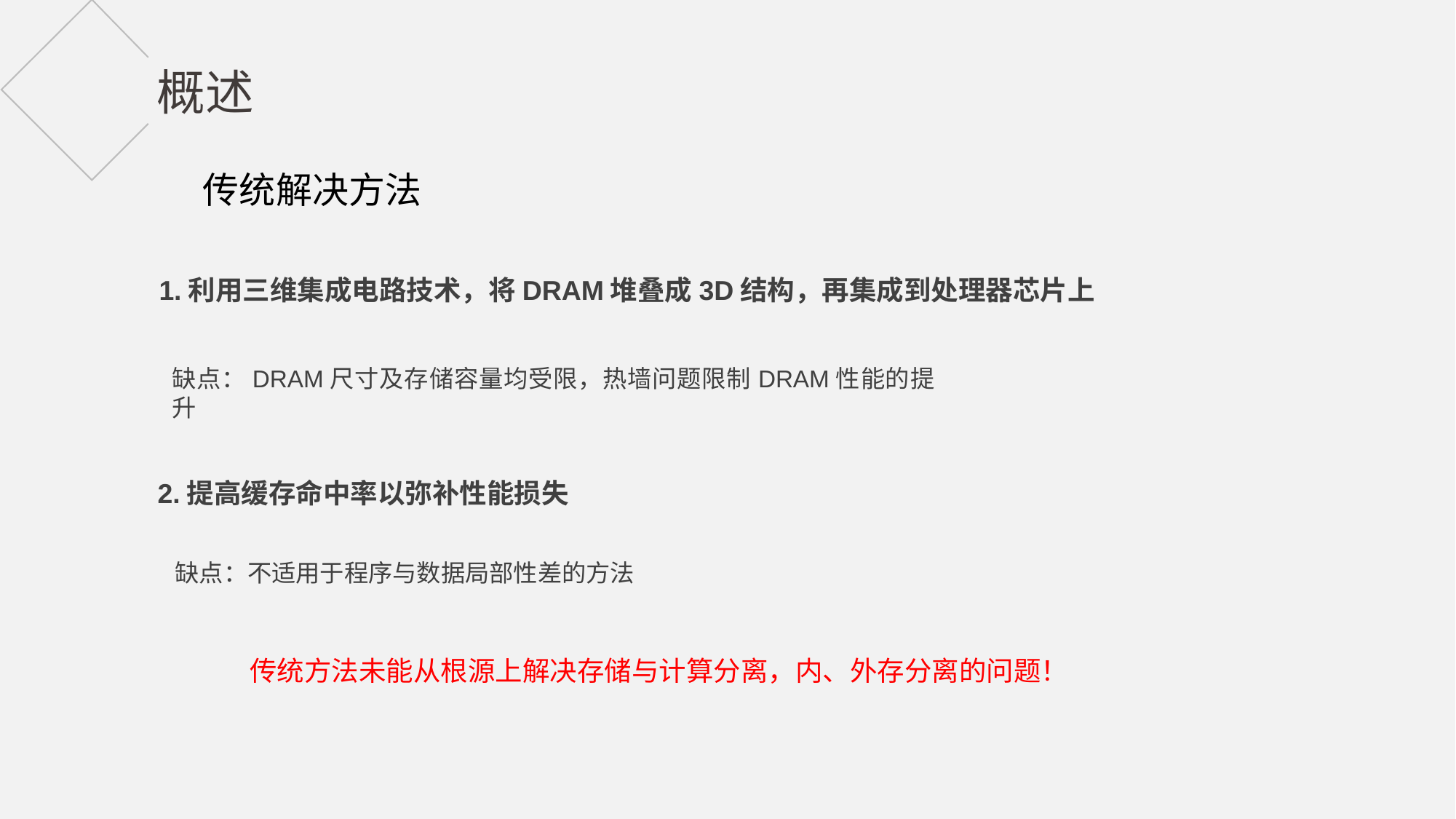

概述
传统解决方法
1.利用三维集成电路技术，将DRAM堆叠成3D结构，再集成到处理器芯片上
缺点：DRAM尺寸及存储容量均受限，热墙问题限制DRAM性能的提升
2.提高缓存命中率以弥补性能损失
缺点：不适用于程序与数据局部性差的方法
传统方法未能从根源上解决存储与计算分离，内、外存分离的问题！